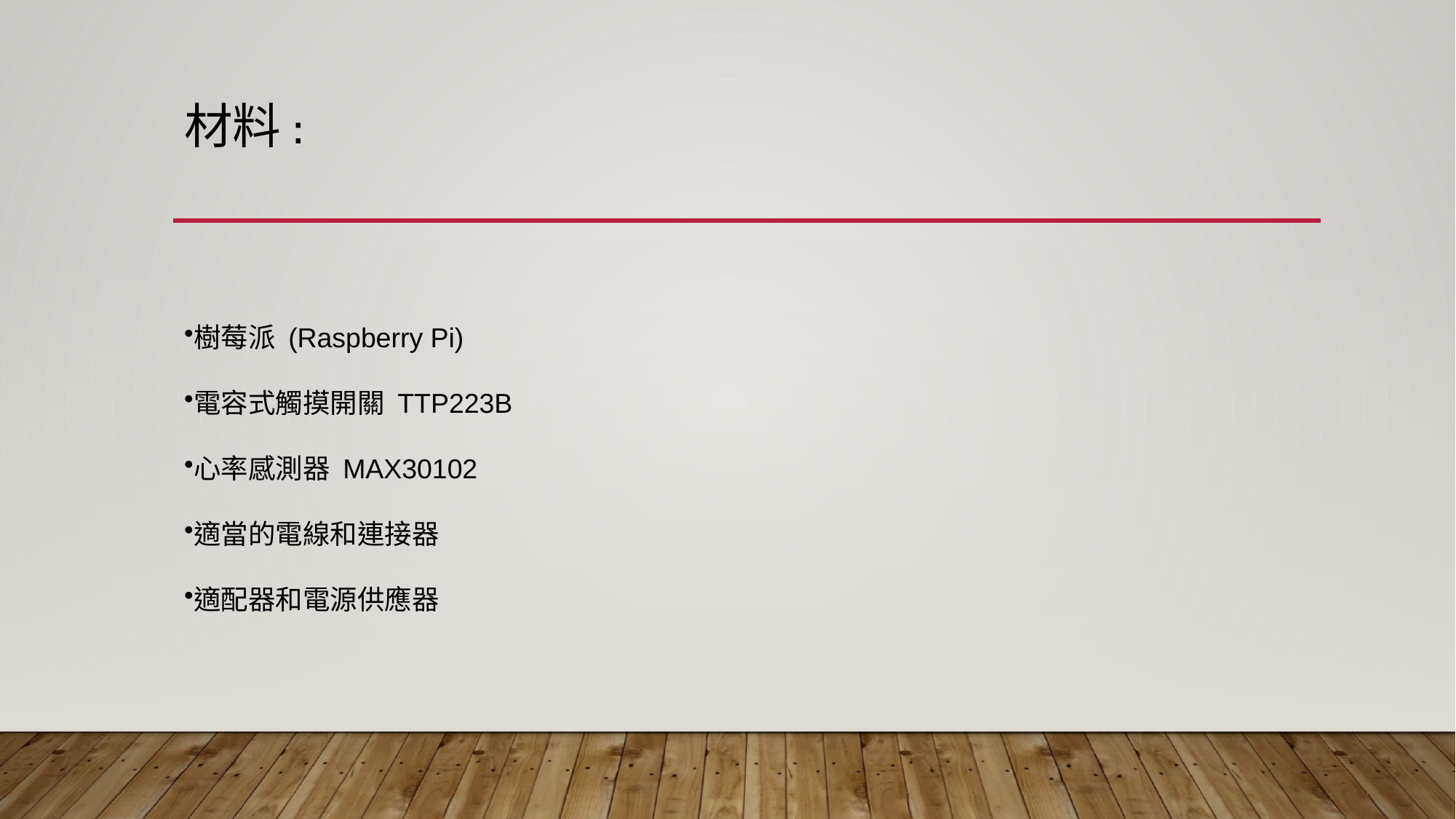

# 材料:

樹莓派 (Raspberry Pi)

電容式觸摸開關 TTP223B

心率感測器 MAX30102

適當的電線和連接器

適配器和電源供應器